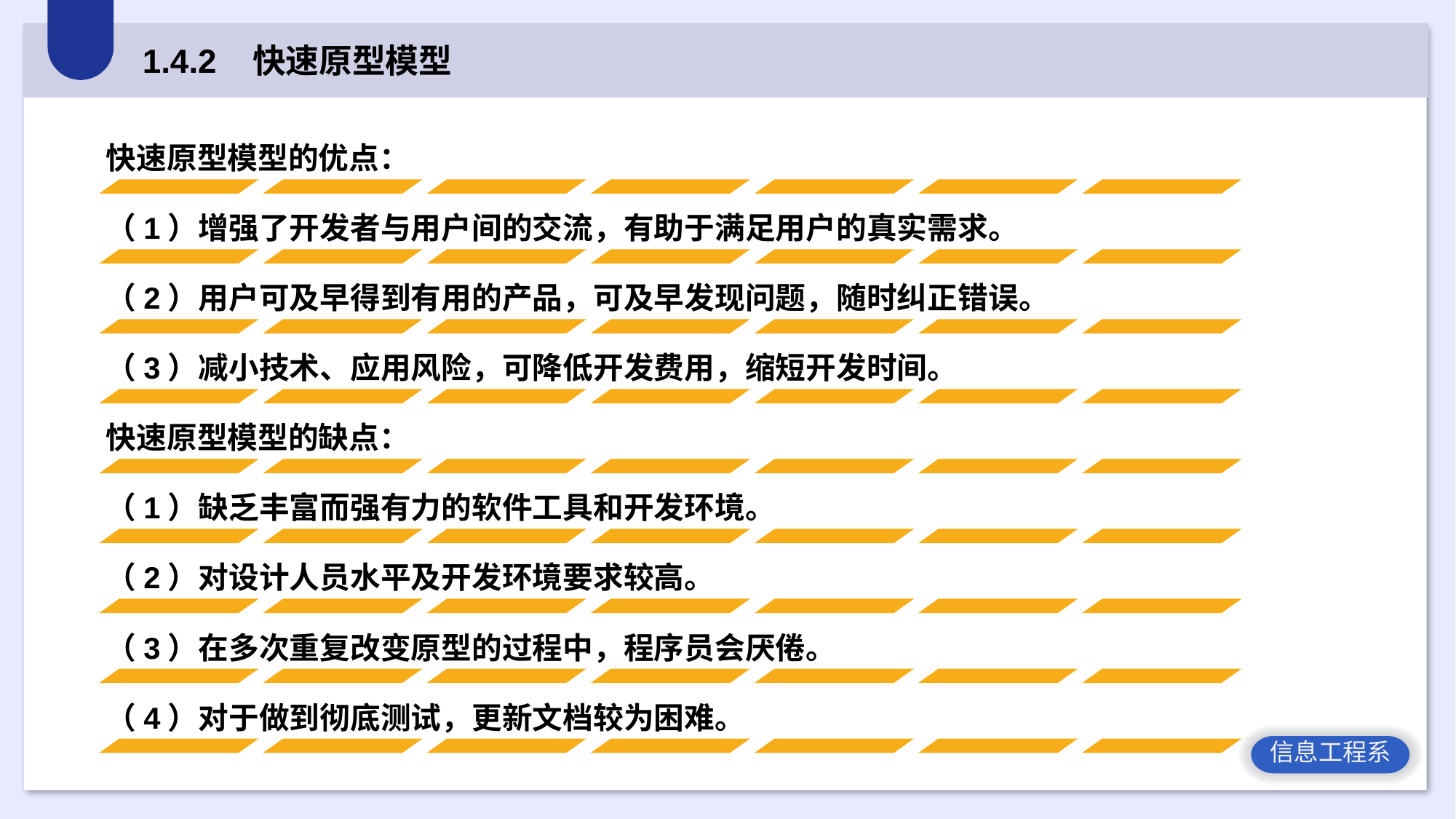

1.4.2   快速原型模型
快速原型模型的优点：

（1）增强了开发者与用户间的交流，有助于满足用户的真实需求。

（2）用户可及早得到有用的产品，可及早发现问题，随时纠正错误。

（3）减小技术、应用风险，可降低开发费用，缩短开发时间。

快速原型模型的缺点：

（1）缺乏丰富而强有力的软件工具和开发环境。

（2）对设计人员水平及开发环境要求较高。

（3）在多次重复改变原型的过程中，程序员会厌倦。

（4）对于做到彻底测试，更新文档较为困难。